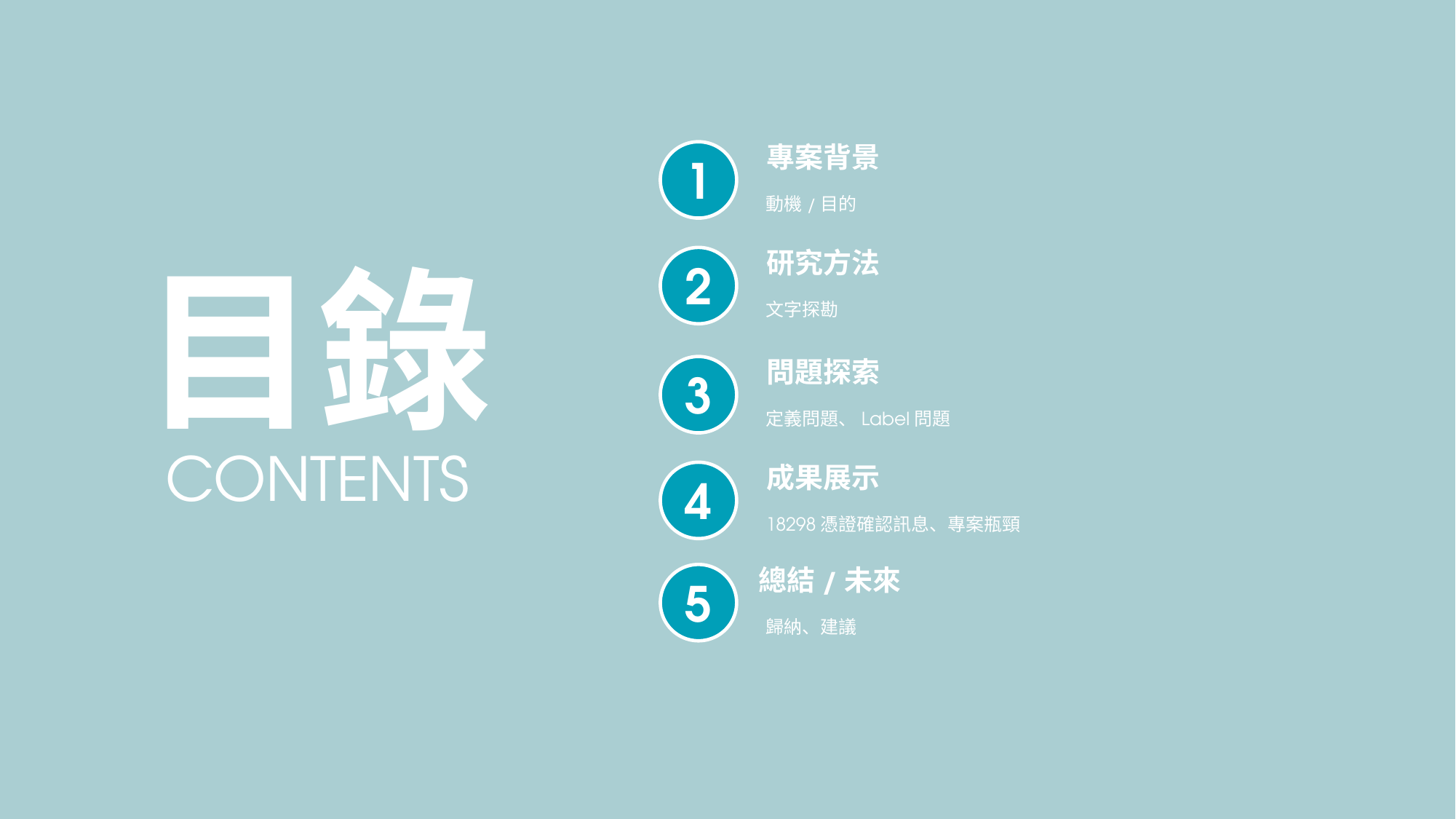

專案背景
1
動機/目的
目錄
研究方法
2
文字探勘
問題探索
3
定義問題、Label問題
CONTENTS
成果展示
4
18298憑證確認訊息、專案瓶頸
總結/未來
5
歸納、建議